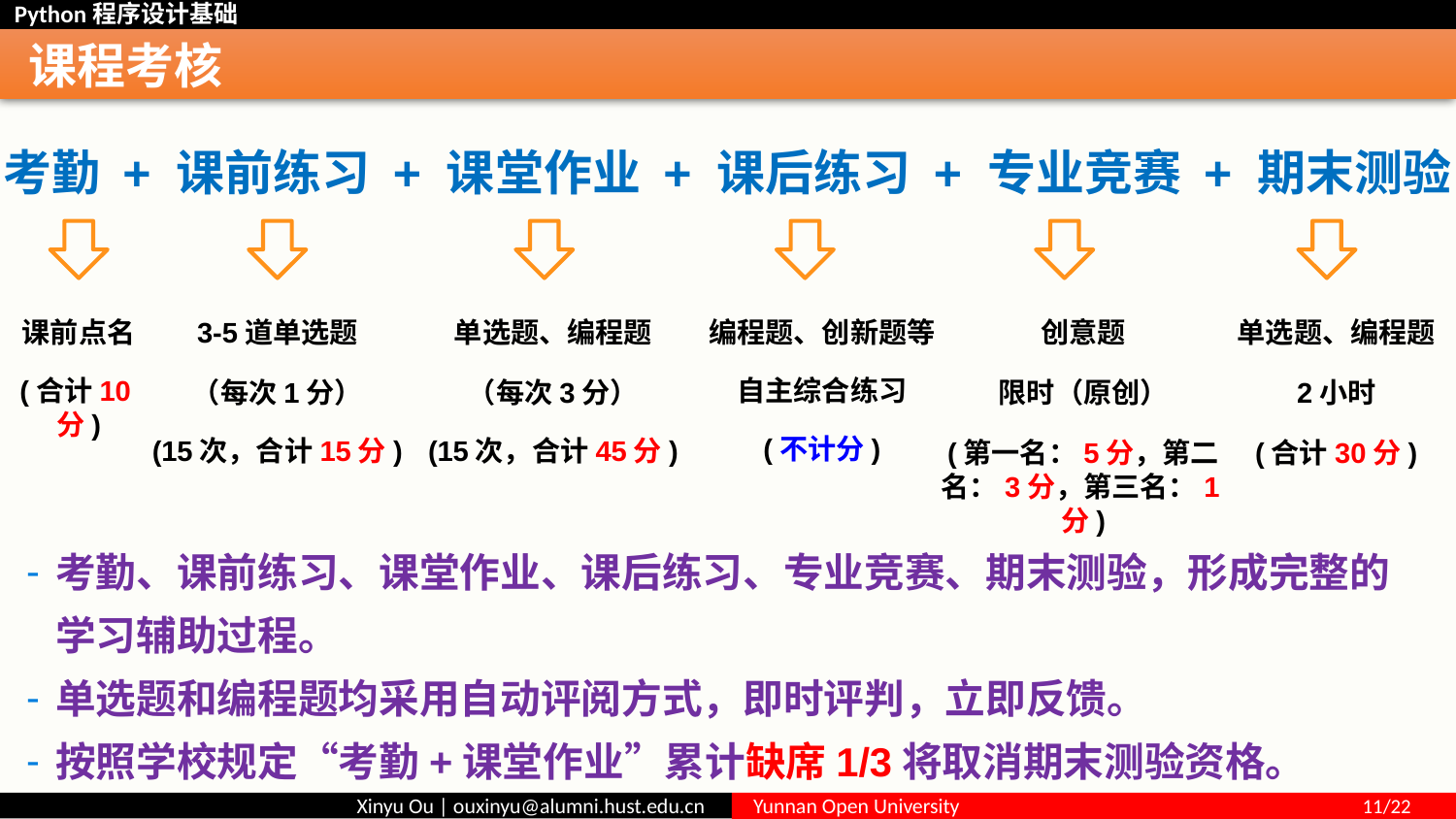

# 课程考核
考勤 + 课前练习 + 课堂作业 + 课后练习 + 专业竞赛 + 期末测验

课前点名
(合计10分)
3-5道单选题
（每次1分）
(15次，合计15分)
单选题、编程题
（每次3分）
(15次，合计45分)
编程题、创新题等
自主综合练习
(不计分)
创意题
限时（原创）
(第一名：5分，第二名：3分，第三名：1分)
单选题、编程题
2小时
(合计30分)
考勤、课前练习、课堂作业、课后练习、专业竞赛、期末测验，形成完整的学习辅助过程。
单选题和编程题均采用自动评阅方式，即时评判，立即反馈。
按照学校规定“考勤+课堂作业”累计缺席1/3将取消期末测验资格。